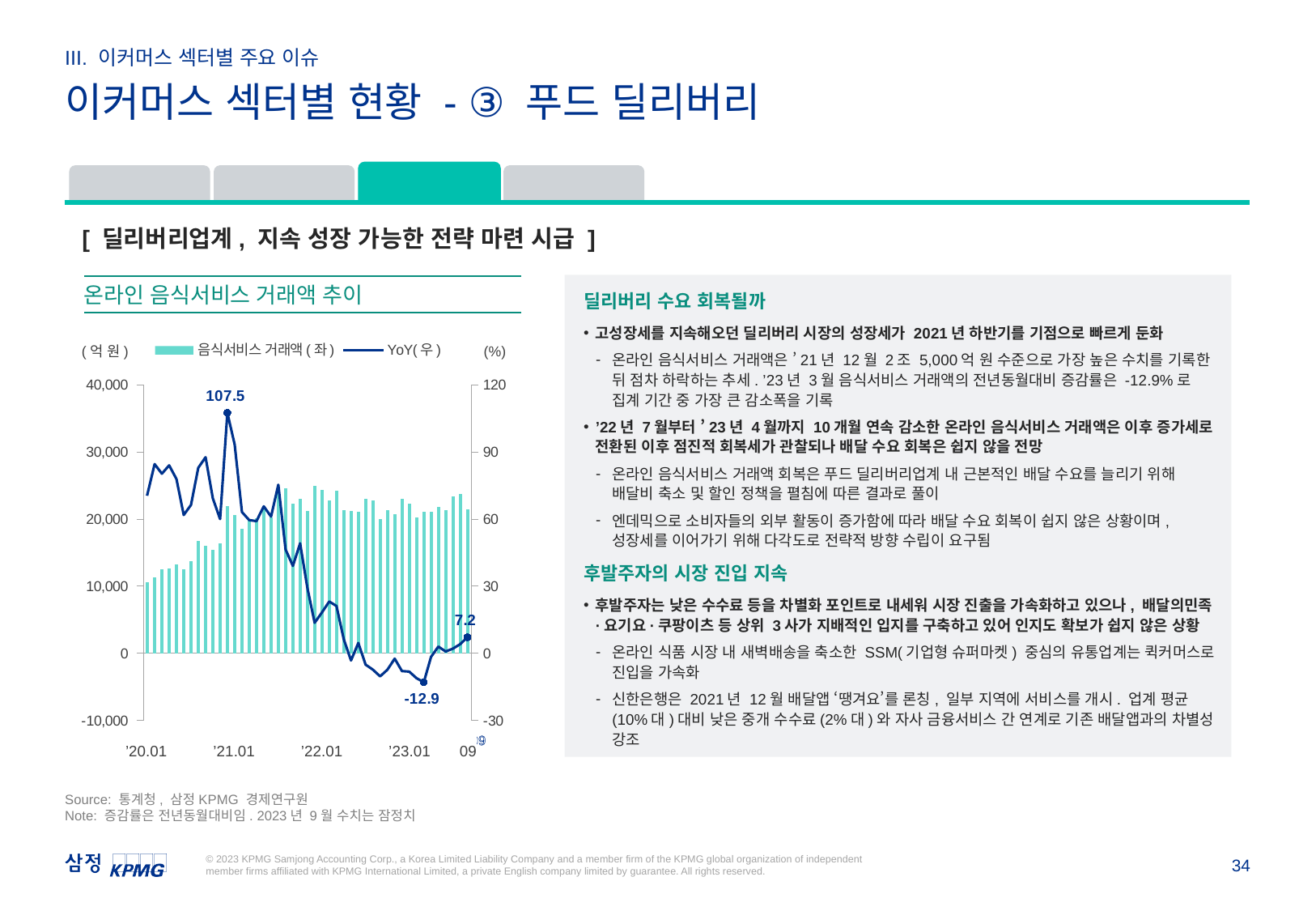

III. 이커머스 섹터별 주요 이슈
이커머스 섹터별 현황 - ③ 푸드 딜리버리
딜리버리
식품
패션
라이프스타일
[ 딜리버리업계, 지속 성장 가능한 전략 마련 시급 ]
딜리버리 수요 회복될까
고성장세를 지속해오던 딜리버리 시장의 성장세가 2021년 하반기를 기점으로 빠르게 둔화
온라인 음식서비스 거래액은 ’21년 12월 2조 5,000억 원 수준으로 가장 높은 수치를 기록한 뒤 점차 하락하는 추세. ’23년 3월 음식서비스 거래액의 전년동월대비 증감률은 -12.9%로 집계 기간 중 가장 큰 감소폭을 기록
’22년 7월부터 ’23년 4월까지 10개월 연속 감소한 온라인 음식서비스 거래액은 이후 증가세로 전환된 이후 점진적 회복세가 관찰되나 배달 수요 회복은 쉽지 않을 전망
온라인 음식서비스 거래액 회복은 푸드 딜리버리업계 내 근본적인 배달 수요를 늘리기 위해 배달비 축소 및 할인 정책을 펼침에 따른 결과로 풀이
엔데믹으로 소비자들의 외부 활동이 증가함에 따라 배달 수요 회복이 쉽지 않은 상황이며, 성장세를 이어가기 위해 다각도로 전략적 방향 수립이 요구됨
후발주자의 시장 진입 지속
후발주자는 낮은 수수료 등을 차별화 포인트로 내세워 시장 진출을 가속화하고 있으나, 배달의민족·요기요·쿠팡이츠 등 상위 3사가 지배적인 입지를 구축하고 있어 인지도 확보가 쉽지 않은 상황
온라인 식품 시장 내 새벽배송을 축소한 SSM(기업형 슈퍼마켓) 중심의 유통업계는 퀵커머스로 진입을 가속화
신한은행은 2021년 12월 배달앱 ‘땡겨요’를 론칭, 일부 지역에 서비스를 개시. 업계 평균(10%대)대비 낮은 중개 수수료(2%대)와 자사 금융서비스 간 연계로 기존 배달앱과의 차별성 강조
온라인 음식서비스 거래액 추이

### Chart

| Category | 음식서비스 거래액(좌) | YoY(우) |
|---|---|---|
| '20.01 | 10636.19 | 71.02486055033775 |
|  | 11351.81 | 84.59338204087074 |
|  | 12522.96 | 80.3138620233863 |
|  | 12630.01 | 84.02509033686908 |
|  | 13208.1 | 77.91514341673155 |
|  | 12534.92 | 61.84991697633762 |
|  | 13787.84 | 66.33599343720407 |
|  | 16774.19 | 82.92364818076237 |
|  | 16042.24 | 87.65224145272153 |
|  | 15468.82 | 69.2945994514743 |
|  | 16432.28 | 60.00568657063763 |
|  | 21981.56 | 107.51298516170327 |
| '21.01 | 20560.65 | 93.30841212877917 |
|  | 18521.98 | 63.16323123801403 |
|  | 19982.6 | 59.56770603755022 |
|  | 20096.24 | 59.11499674188698 |
|  | 21888.05 | 65.71687070812607 |
|  | 20195.96 | 61.11758192313951 |
|  | 24180.59 | 75.37620105832386 |
|  | 24558.94 | 46.40909635577037 |
|  | 22310.54 | 39.07372037820153 |
|  | 23077.56 | 49.18759155514123 |
|  | 21244.48 | 29.285041394133998 |
|  | 24978.98 | 13.636065866116882 |
| '22.01 | 24316.47 | 18.267029495662836 |
|  | 22814.37 | 23.17457420858893 |
|  | 24212.56 | 21.168216348222963 |
|  | 21368.68 | 6.3317317070257975 |
|  | 21191.53 | -3.1821930231336304 |
|  | 21134.88 | 4.649048621605503 |
|  | 22965.41 | -5.025435690361568 |
|  | 22773.93 | -7.268269721738798 |
|  | 20021.7 | -10.259007625992014 |
|  | 21395.61 | -7.288248844331892 |
|  | 20742.27 | -2.363955248610466 |
|  | 23002.32 | -7.913293497172436 |
| '23.01 | 22332.59 | -8.158585518374995 |
|  | 20280.48 | -11.106552580676121 |
|  | 21089.28 | -12.89942079647918 |
|  | 21039.62 | -1.539917299524355 |
|  | 21830.64 | 3.015874738633787 |
|  | 21312.38 | 0.839843897859859 |
|  | 23446.95 | 2.0968055871852602 |
|  | 23711.49 | 4.116812513255286 |
| '23.09 | 21467.26 | 7.219966336524878 |
(%)
(억 원)

’20.01

’21.01

’22.01

’23.01

     09
Source: 통계청, 삼정KPMG 경제연구원
Note: 증감률은 전년동월대비임. 2023년 9월 수치는 잠정치